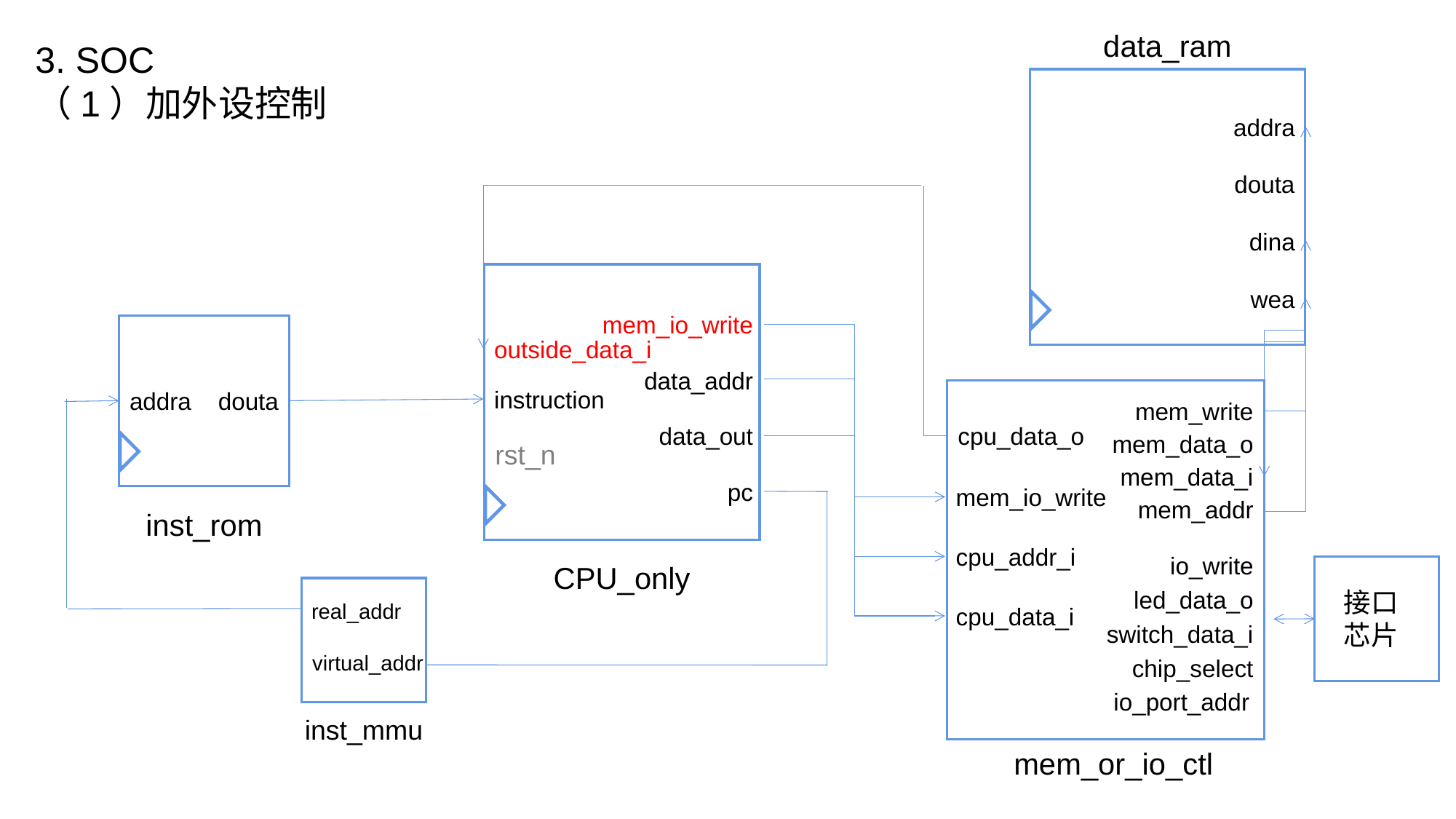

data_ram
3. SOC
（1）加外设控制

addra
douta
dina

wea

mem_io_write

outside_data_i
data_addr
instruction

addra
douta
mem_write
data_out
cpu_data_o
mem_data_o
rst_n

mem_data_i
pc
mem_io_write
mem_addr

inst_rom
cpu_addr_i
io_write
CPU_only

led_data_o
接口芯片
real_addr
cpu_data_i
switch_data_i
virtual_addr
chip_select
io_port_addr
inst_mmu
mem_or_io_ctl